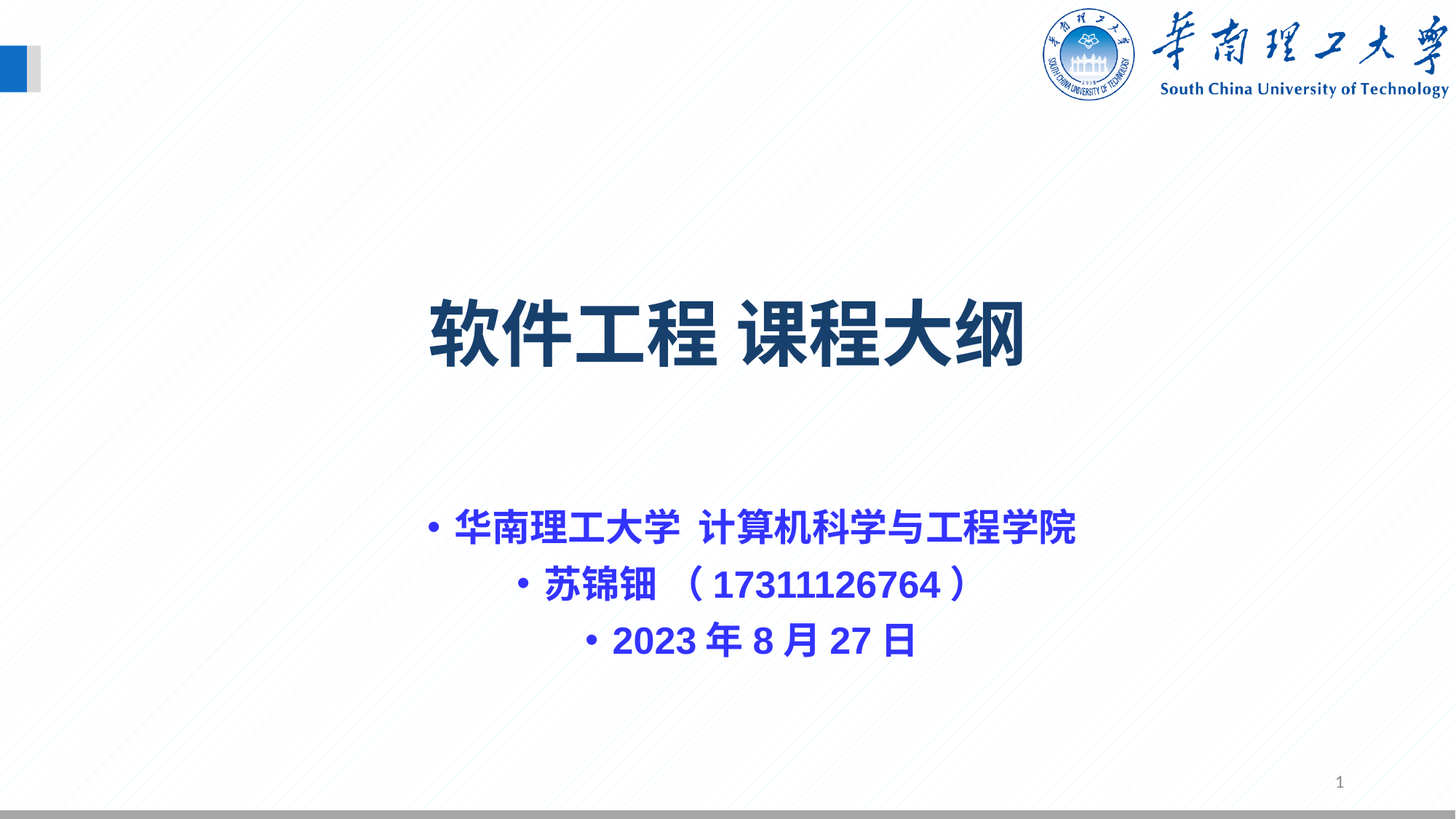

软件工程 课程大纲

华南理工大学  计算机科学与工程学院
苏锦钿 （17311126764）
2023年8月27日
1